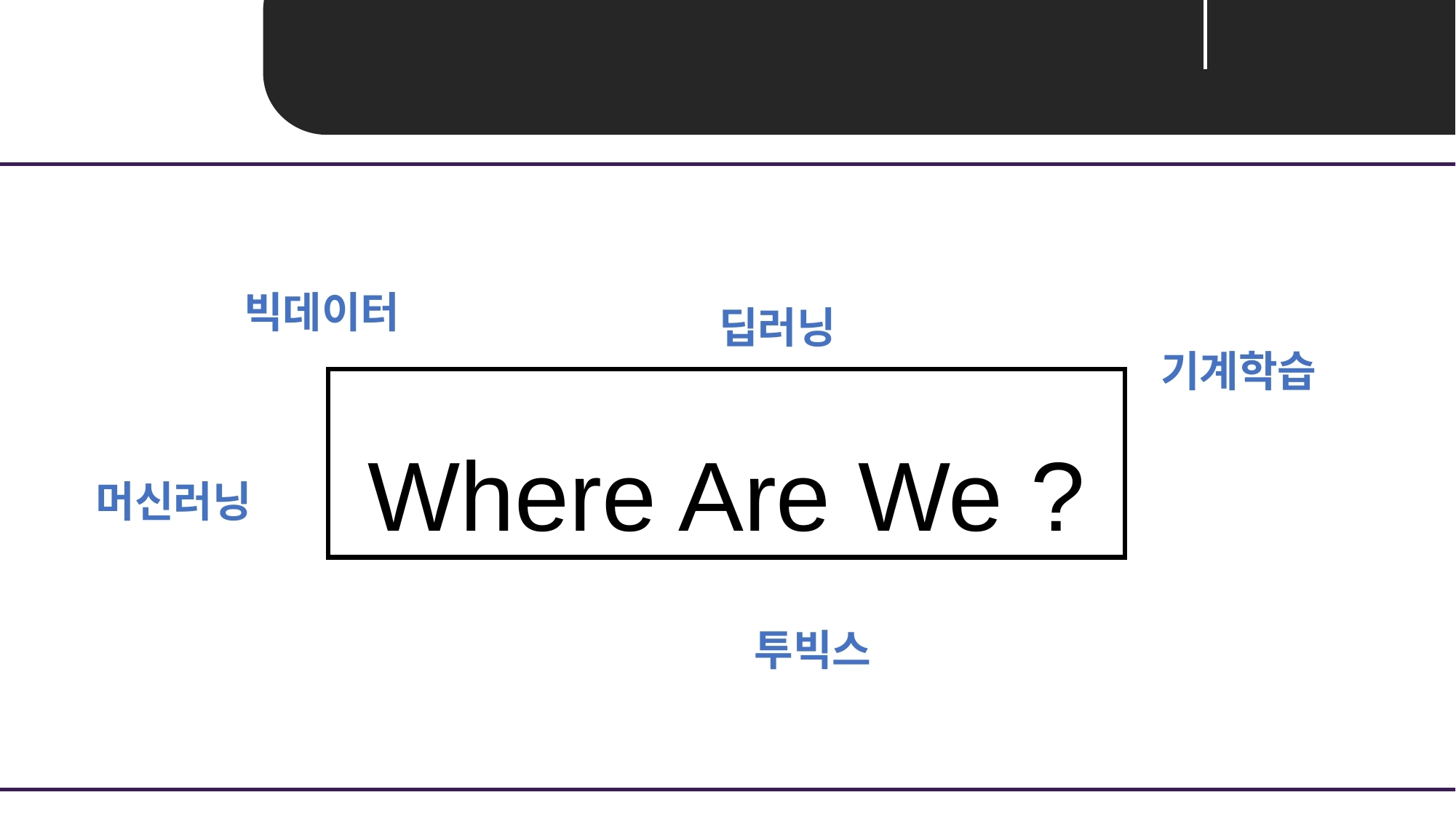

Unit  01 ㅣIntroduction
빅데이터
딥러닝
기계학습
Where Are We ?
머신러닝
투빅스